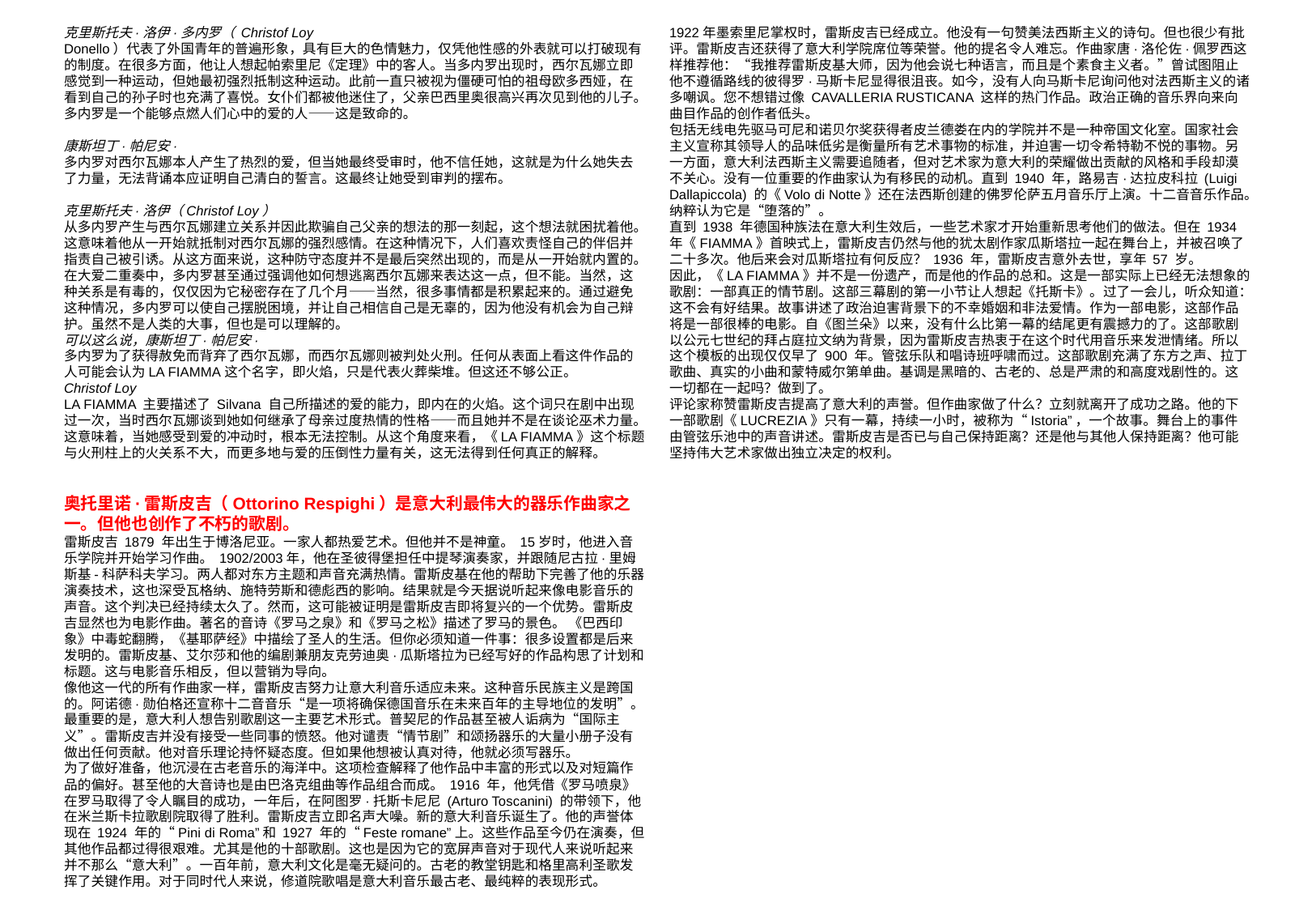

克里斯托夫·洛伊·多内罗（ Christof Loy
Donello）代表了外国青年的普遍形象，具有巨大的色情魅力，仅凭他性感的外表就可以打破现有的制度。在很多方面，他让人想起帕索里尼《定理》中的客人。当多内罗出现时，西尔瓦娜立即感觉到一种运动，但她最初强烈抵制这种运动。此前一直只被视为僵硬可怕的祖母欧多西娅，在看到自己的孙子时也充满了喜悦。女仆们都被他迷住了，父亲巴西里奥很高兴再次见到他的儿子。多内罗是一个能够点燃人们心中的爱的人——这是致命的。

康斯坦丁·帕尼安·
多内罗对西尔瓦娜本人产生了热烈的爱，但当她最终受审时，他不信任她，这就是为什么她失去了力量，无法背诵本应证明自己清白的誓言。这最终让她受到审判的摆布。

克里斯托夫·洛伊（Christof Loy）
从多内罗产生与西尔瓦娜建立关系并因此欺骗自己父亲的想法的那一刻起，这个想法就困扰着他。这意味着他从一开始就抵制对西尔瓦娜的强烈感情。在这种情况下，人们喜欢责怪自己的伴侣并指责自己被引诱。从这方面来说，这种防守态度并不是最后突然出现的，而是从一开始就内置的。在大爱二重奏中，多内罗甚至通过强调他如何想逃离西尔瓦娜来表达这一点，但不能。当然，这种关系是有毒的，仅仅因为它秘密存在了几个月——当然，很多事情都是积累起来的。通过避免这种情况，多内罗可以使自己摆脱困境，并让自己相信自己是无辜的，因为他没有机会为自己辩护。虽然不是人类的大事，但也是可以理解的。
可以这么说，康斯坦丁·帕尼安·
多内罗为了获得赦免而背弃了西尔瓦娜，而西尔瓦娜则被判处火刑。任何从表面上看这件作品的人可能会认为LA FIAMMA这个名字，即火焰，只是代表火葬柴堆。但这还不够公正。
Christof Loy
LA FIAMMA 主要描述了 Silvana 自己所描述的爱的能力，即内在的火焰。这个词只在剧中出现过一次，当时西尔瓦娜谈到她如何继承了母亲过度热情的性格——而且她并不是在谈论巫术力量。这意味着，当她感受到爱的冲动时，根本无法控制。从这个角度来看，《LA FIAMMA》这个标题与火刑柱上的火关系不大，而更多地与爱的压倒性力量有关，这无法得到任何真正的解释。

奥托里诺·雷斯皮吉（Ottorino Respighi）是意大利最伟大的器乐作曲家之一。但他也创作了不朽的歌剧。
雷斯皮吉 1879 年出生于博洛尼亚。一家人都热爱艺术。但他并不是神童。 15岁时，他进入音乐学院并开始学习作曲。 1902/2003年，他在圣彼得堡担任中提琴演奏家，并跟随尼古拉·里姆斯基-科萨科夫学习。两人都对东方主题和声音充满热情。雷斯皮基在他的帮助下完善了他的乐器演奏技术，这也深受瓦格纳、施特劳斯和德彪西的影响。结果就是今天据说听起来像电影音乐的声音。这个判决已经持续太久了。然而，这可能被证明是雷斯皮吉即将复兴的一个优势。雷斯皮吉显然也为电影作曲。著名的音诗《罗马之泉》和《罗马之松》描述了罗马的景色。 《巴西印象》中毒蛇翻腾，《基耶萨经》中描绘了圣人的生活。但你必须知道一件事：很多设置都是后来发明的。雷斯皮基、艾尔莎和他的编剧兼朋友克劳迪奥·瓜斯塔拉为已经写好的作品构思了计划和标题。这与电影音乐相反，但以营销为导向。
像他这一代的所有作曲家一样，雷斯皮吉努力让意大利音乐适应未来。这种音乐民族主义是跨国的。阿诺德·勋伯格还宣称十二音音乐“是一项将确保德国音乐在未来百年的主导地位的发明”。最重要的是，意大利人想告别歌剧这一主要艺术形式。普契尼的作品甚至被人诟病为“国际主义”。雷斯皮吉并没有接受一些同事的愤怒。他对谴责“情节剧”和颂扬器乐的大量小册子没有做出任何贡献。他对音乐理论持怀疑态度。但如果他想被认真对待，他就必须写器乐。
为了做好准备，他沉浸在古老音乐的海洋中。这项检查解释了他作品中丰富的形式以及对短篇作品的偏好。甚至他的大音诗也是由巴洛克组曲等作品组合而成。 1916 年，他凭借《罗马喷泉》在罗马取得了令人瞩目的成功，一年后，在阿图罗·托斯卡尼尼 (Arturo Toscanini) 的带领下，他在米兰斯卡拉歌剧院取得了胜利。雷斯皮吉立即名声大噪。新的意大利音乐诞生了。他的声誉体现在 1924 年的“Pini di Roma”和 1927 年的“Feste romane”上。这些作品至今仍在演奏，但其他作品都过得很艰难。尤其是他的十部歌剧。这也是因为它的宽屏声音对于现代人来说听起来并不那么“意大利”。一百年前，意大利文化是毫无疑问的。古老的教堂钥匙和格里高利圣歌发挥了关键作用。对于同时代人来说，修道院歌唱是意大利音乐最古老、最纯粹的表现形式。

1922年墨索里尼掌权时，雷斯皮吉已经成立。他没有一句赞美法西斯主义的诗句。但也很少有批评。雷斯皮吉还获得了意大利学院席位等荣誉。他的提名令人难忘。作曲家唐·洛伦佐·佩罗西这样推荐他：“我推荐雷斯皮基大师，因为他会说七种语言，而且是个素食主义者。”曾试图阻止他不遵循路线的彼得罗·马斯卡尼显得很沮丧。如今，没有人向马斯卡尼询问他对法西斯主义的诸多嘲讽。您不想错过像 CAVALLERIA RUSTICANA 这样的热门作品。政治正确的音乐界向来向曲目作品的创作者低头。
包括无线电先驱马可尼和诺贝尔奖获得者皮兰德娄在内的学院并不是一种帝国文化室。国家社会主义宣称其领导人的品味低劣是衡量所有艺术事物的标准，并迫害一切令希特勒不悦的事物。另一方面，意大利法西斯主义需要追随者，但对艺术家为意大利的荣耀做出贡献的风格和手段却漠不关心。没有一位重要的作曲家认为有移民的动机。直到 1940 年，路易吉·达拉皮科拉 (Luigi Dallapiccola) 的《Volo di Notte》还在法西斯创建的佛罗伦萨五月音乐厅上演。十二音音乐作品。纳粹认为它是“堕落的”。
直到 1938 年德国种族法在意大利生效后，一些艺术家才开始重新思考他们的做法。但在 1934 年《FIAMMA》首映式上，雷斯皮吉仍然与他的犹太剧作家瓜斯塔拉一起在舞台上，并被召唤了二十多次。他后来会对瓜斯塔拉有何反应？ 1936 年，雷斯皮吉意外去世，享年 57 岁。
因此，《LA FIAMMA》并不是一份遗产，而是他的作品的总和。这是一部实际上已经无法想象的歌剧：一部真正的情节剧。这部三幕剧的第一小节让人想起《托斯卡》。过了一会儿，听众知道：这不会有好结果。故事讲述了政治迫害背景下的不幸婚姻和非法爱情。作为一部电影，这部作品将是一部很棒的电影。自《图兰朵》以来，没有什么比第一幕的结尾更有震撼力的了。这部歌剧以公元七世纪的拜占庭拉文纳为背景，因为雷斯皮吉热衷于在这个时代用音乐来发泄情绪。所以这个模板的出现仅仅早了 900 年。管弦乐队和唱诗班呼啸而过。这部歌剧充满了东方之声、拉丁歌曲、真实的小曲和蒙特威尔第单曲。基调是黑暗的、古老的、总是严肃的和高度戏剧性的。这一切都在一起吗？做到了。
评论家称赞雷斯皮吉提高了意大利的声誉。但作曲家做了什么？立刻就离开了成功之路。他的下一部歌剧《LUCREZIA》只有一幕，持续一小时，被称为“Istoria”，一个故事。舞台上的事件由管弦乐池中的声音讲述。雷斯皮吉是否已与自己保持距离？还是他与其他人保持距离？他可能坚持伟大艺术家做出独立决定的权利。